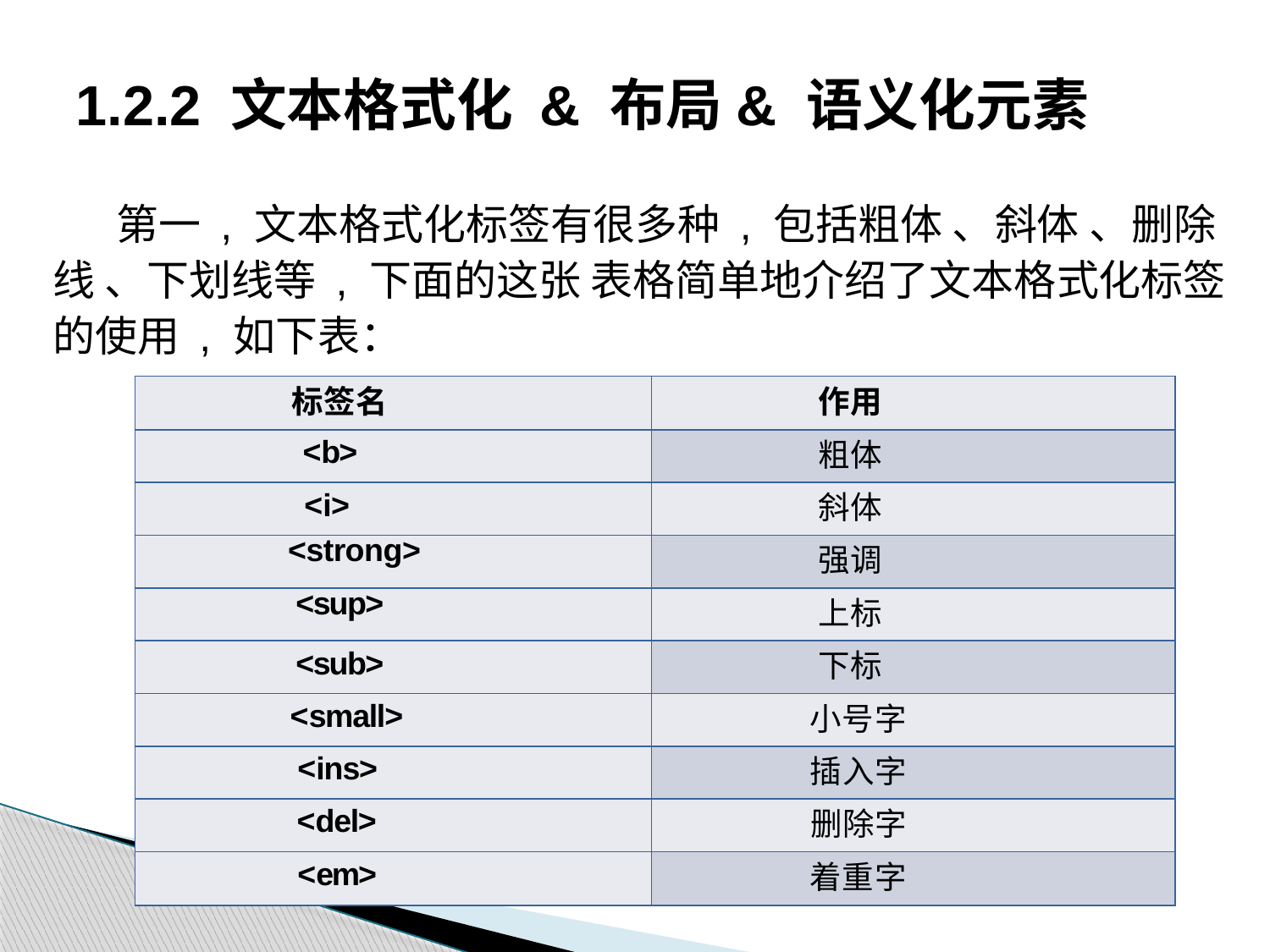

# 1.2.2 文本格式化 & 布局& 语义化元素
第一 , 文本格式化标签有很多种 , 包括粗体 、斜体 、删除线 、下划线等 , 下面的这张 表格简单地介绍了文本格式化标签的使用 , 如下表：
| 标签名 | 作用 |
| --- | --- |
| <b> | 粗体 |
| <i> | 斜体 |
| <strong> | 强调 |
| <sup> | 上标 |
| <sub> | 下标 |
| <small> | 小号字 |
| <ins> | 插入字 |
| <del> | 删除字 |
| <em> | 着重字 |